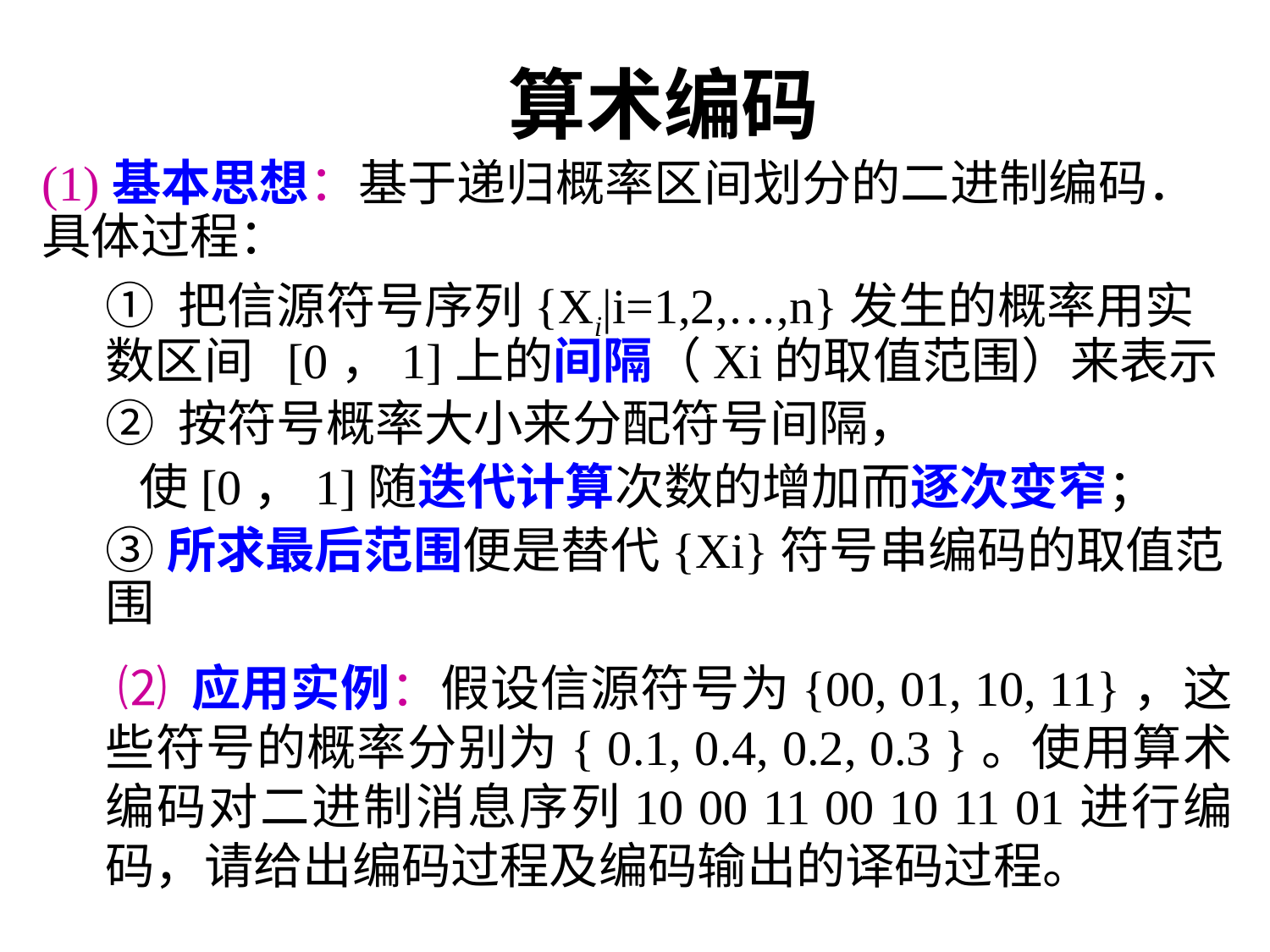

算术编码
(1)基本思想：基于递归概率区间划分的二进制编码．具体过程：
① 把信源符号序列{Xi|i=1,2,…,n}发生的概率用实数区间  [0，1]上的间隔（Xi的取值范围）来表示
② 按符号概率大小来分配符号间隔，
  使[0，1]随迭代计算次数的增加而逐次变窄；
③所求最后范围便是替代{Xi}符号串编码的取值范围
 ⑵ 应用实例：假设信源符号为{00, 01, 10, 11}，这些符号的概率分别为{ 0.1, 0.4, 0.2, 0.3 }。使用算术编码对二进制消息序列10 00 11 00 10 11 01进行编码，请给出编码过程及编码输出的译码过程。